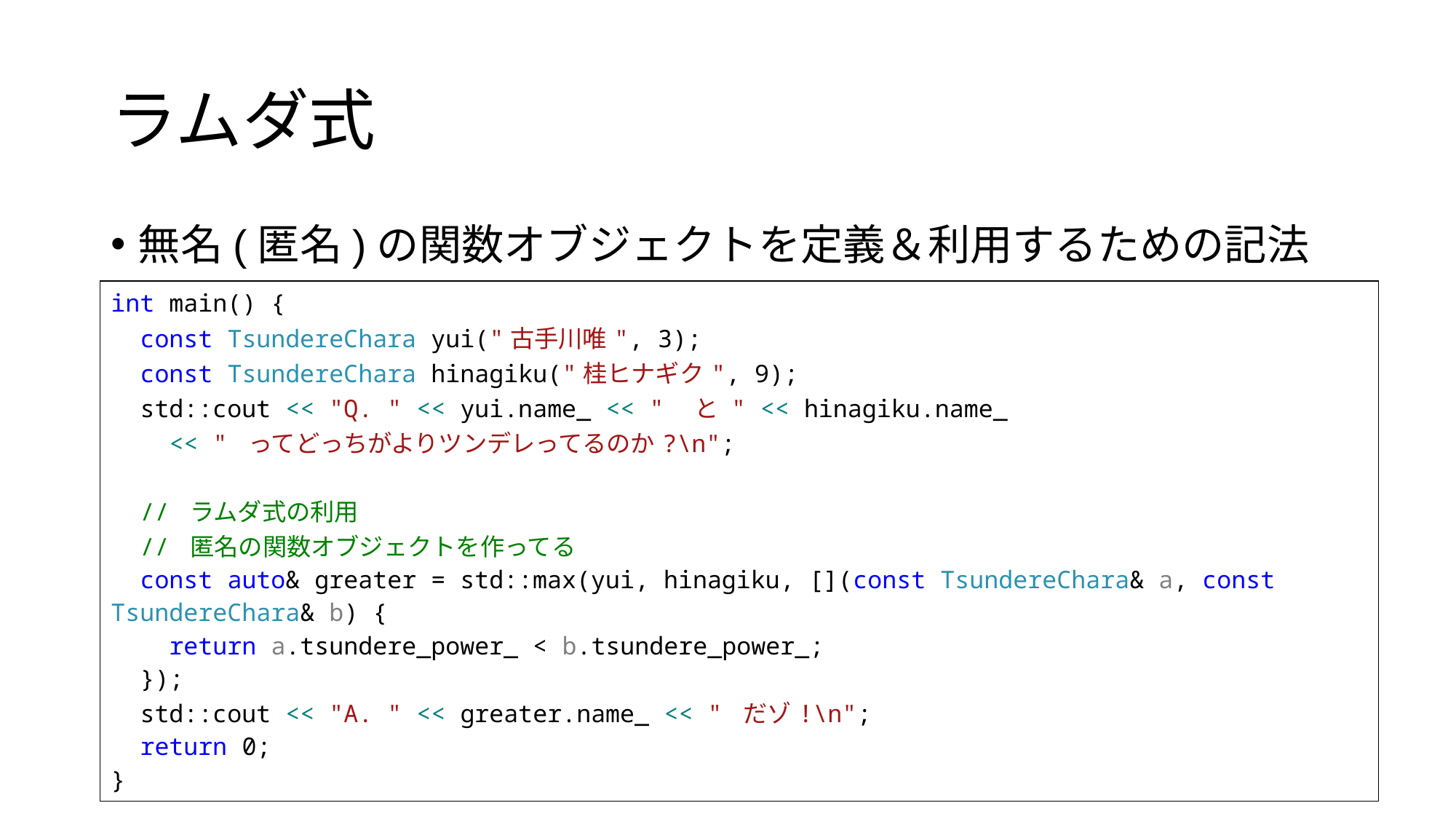

# ラムダ式
無名(匿名)の関数オブジェクトを定義＆利用するための記法
| int main() { const TsundereChara yui("古手川唯", 3); const TsundereChara hinagiku("桂ヒナギク", 9); std::cout << "Q. " << yui.name\_ << "　と " << hinagiku.name\_ << " ってどっちがよりツンデレってるのか?\n"; // ラムダ式の利用 // 匿名の関数オブジェクトを作ってる const auto& greater = std::max(yui, hinagiku, [](const TsundereChara& a, const TsundereChara& b) { return a.tsundere\_power\_ < b.tsundere\_power\_; }); std::cout << "A. " << greater.name\_ << " だゾ!\n"; return 0; } |
| --- |